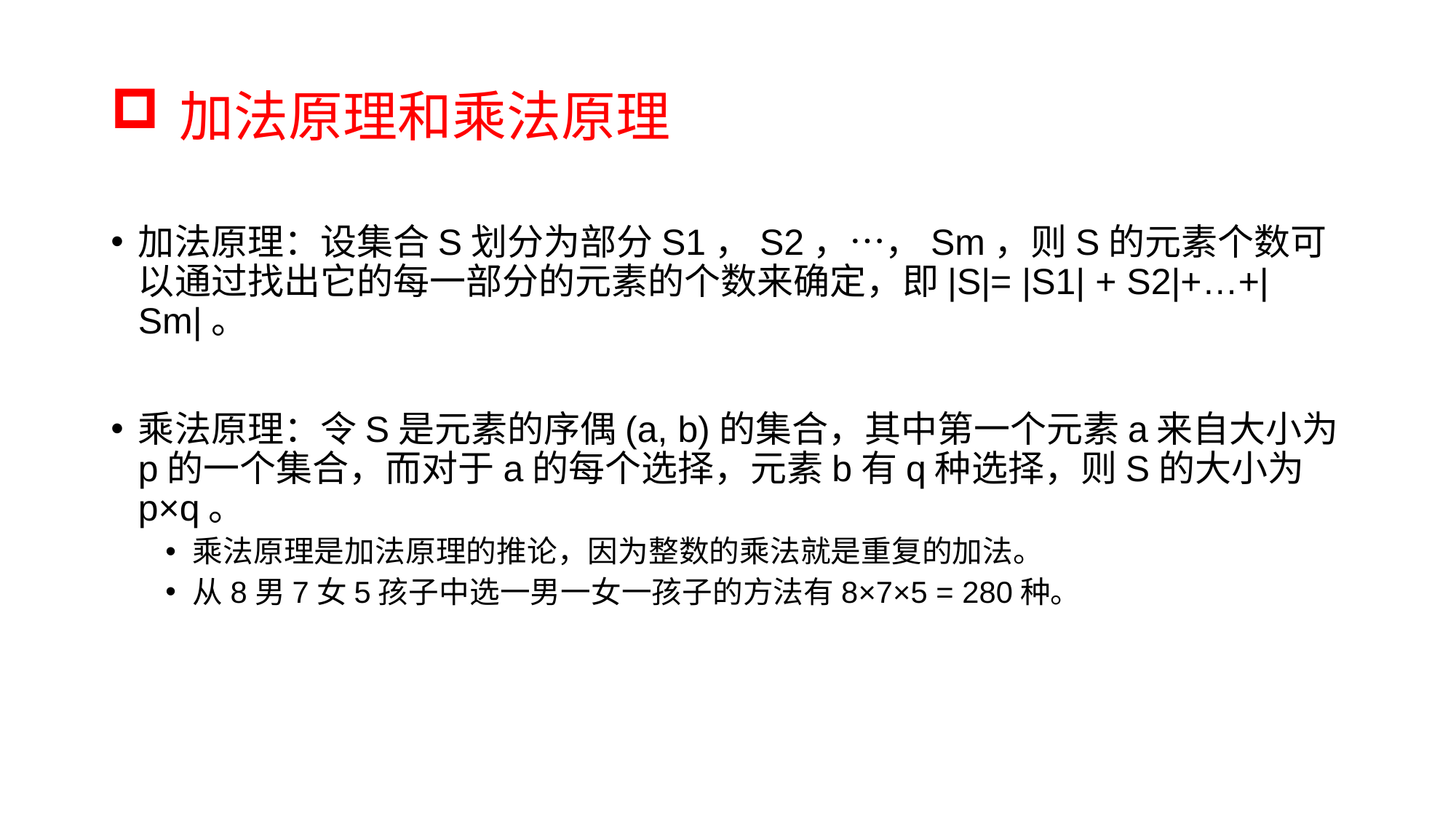

# 加法原理和乘法原理
加法原理：设集合S划分为部分S1，S2，…，Sm，则S的元素个数可以通过找出它的每一部分的元素的个数来确定，即|S|= |S1| + S2|+…+|Sm|。

乘法原理：令S是元素的序偶(a, b)的集合，其中第一个元素a来自大小为p的一个集合，而对于a的每个选择，元素b有q种选择，则S的大小为p×q。
乘法原理是加法原理的推论，因为整数的乘法就是重复的加法。
从8男7女5孩子中选一男一女一孩子的方法有8×7×5 = 280种。